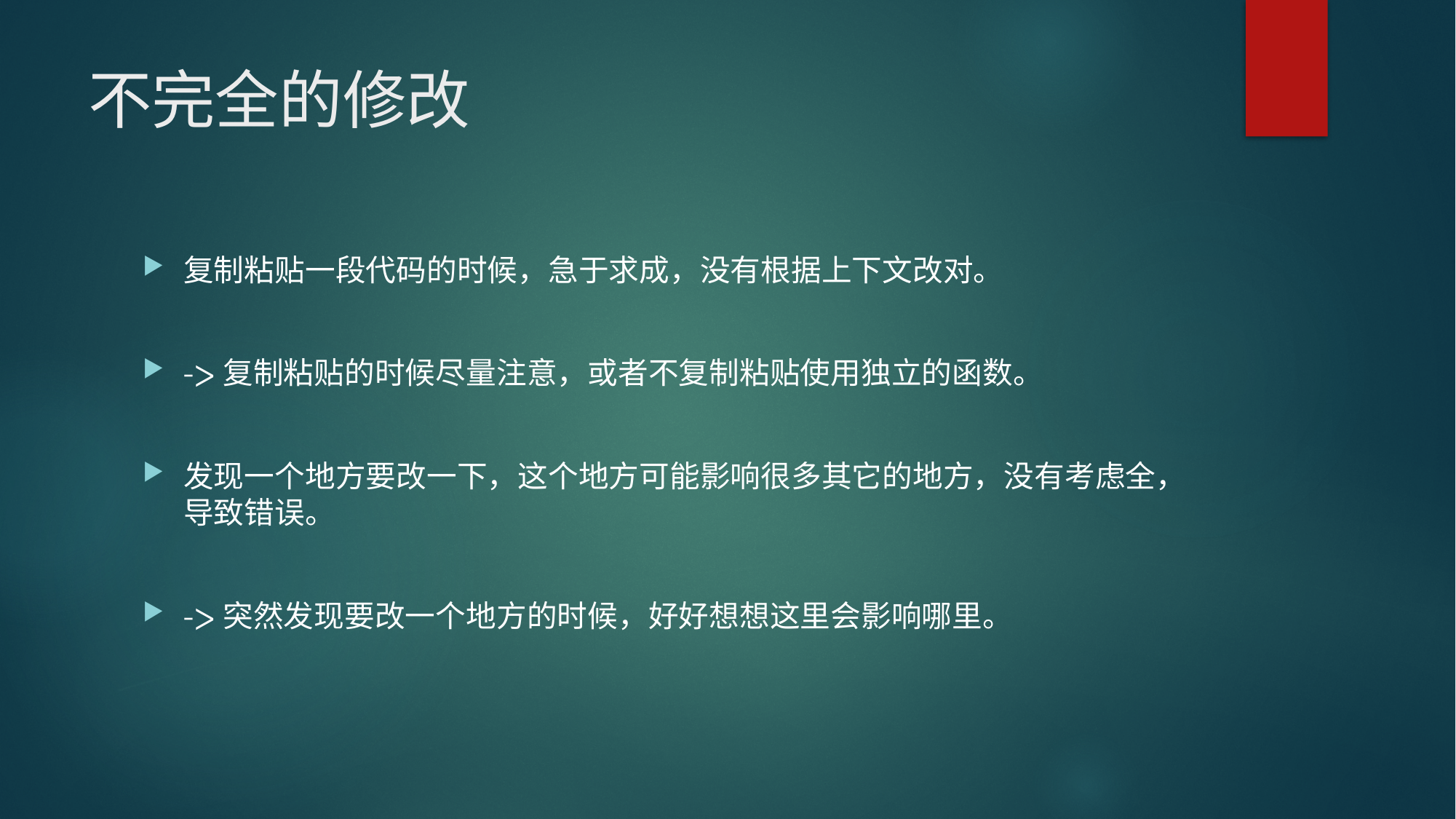

# 不完全的修改
复制粘贴一段代码的时候，急于求成，没有根据上下文改对。

->复制粘贴的时候尽量注意，或者不复制粘贴使用独立的函数。

发现一个地方要改一下，这个地方可能影响很多其它的地方，没有考虑全，导致错误。

->突然发现要改一个地方的时候，好好想想这里会影响哪里。